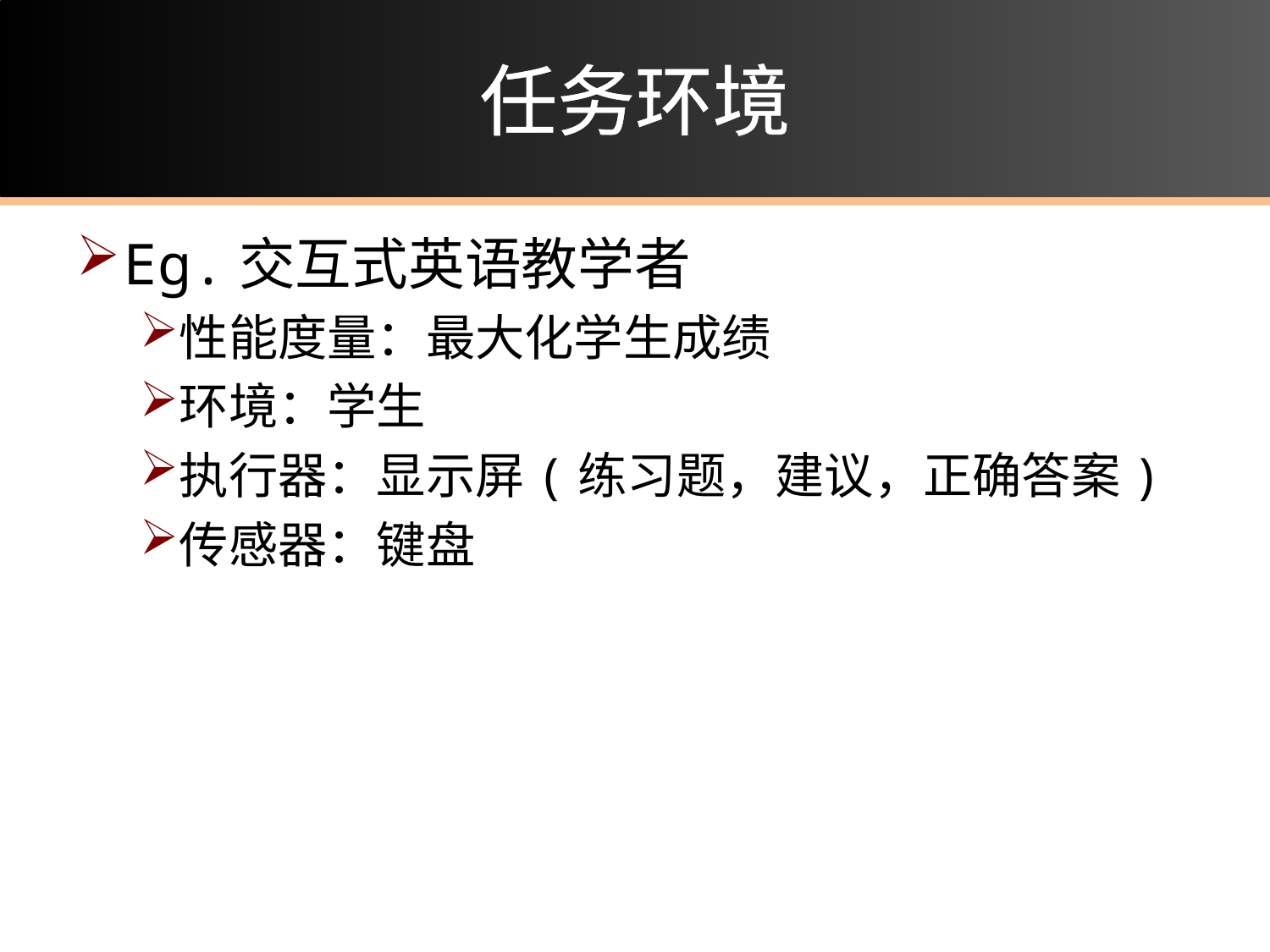

# 任务环境
Eg.交互式英语教学者
性能度量：最大化学生成绩
环境：学生
执行器：显示屏(练习题，建议，正确答案)
传感器：键盘
8